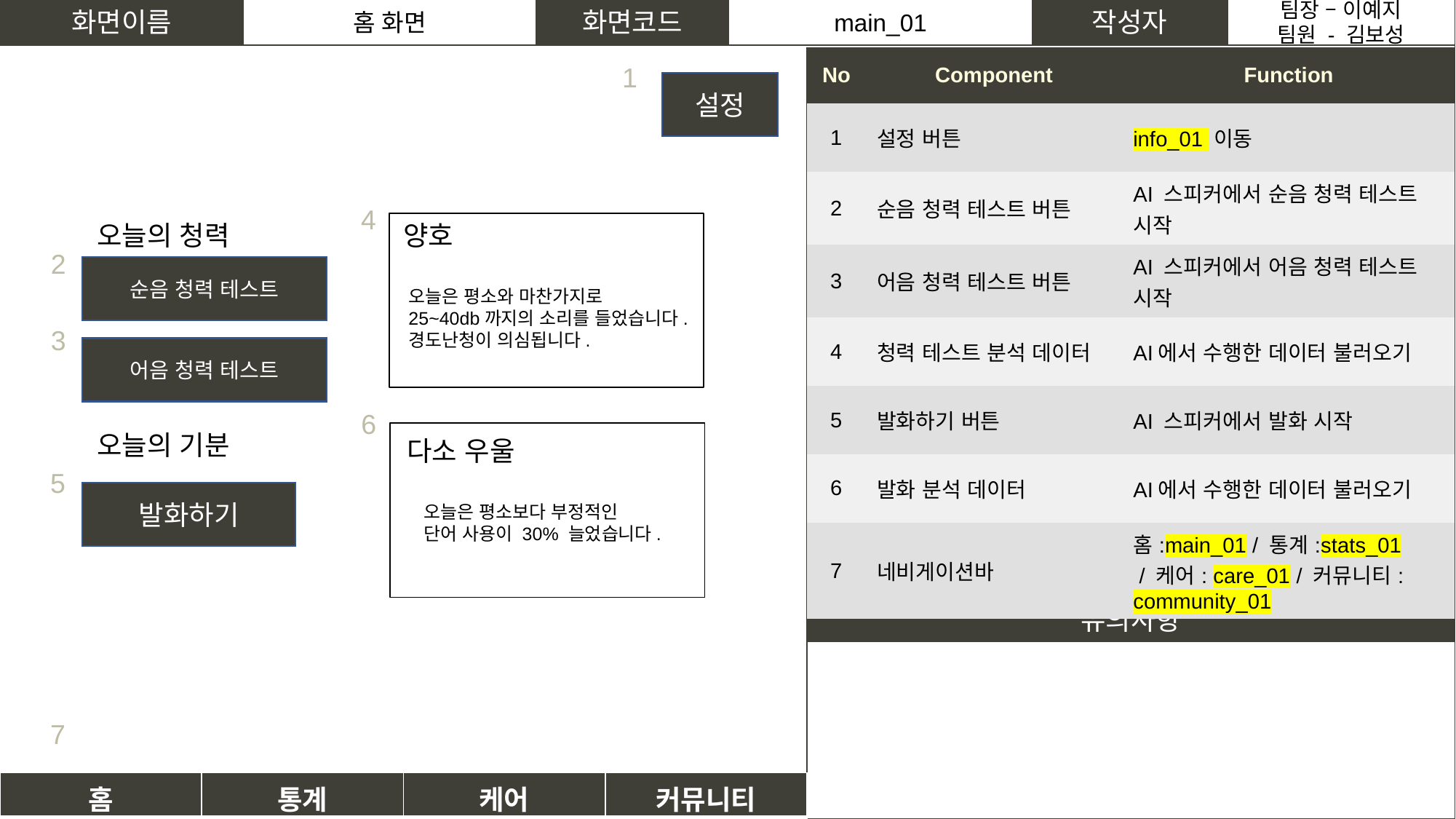

화면이름
홈 화면
화면코드
main_01
작성자
팀장 – 이예지
팀원 - 김보성
| No | Component | Function |
| --- | --- | --- |
| 1 | 설정 버튼 | info\_01 이동 |
| 2 | 순음 청력 테스트 버튼 | AI 스피커에서 순음 청력 테스트 시작 |
| 3 | 어음 청력 테스트 버튼 | AI 스피커에서 어음 청력 테스트 시작 |
| 4 | 청력 테스트 분석 데이터 | AI에서 수행한 데이터 불러오기 |
| 5 | 발화하기 버튼 | AI 스피커에서 발화 시작 |
| 6 | 발화 분석 데이터 | AI에서 수행한 데이터 불러오기 |
| 7 | 네비게이션바 | 홈:main\_01 / 통계:stats\_01 / 케어: care\_01 / 커뮤니티: community\_01 |
1
설정
4
양호
오늘의 청력

2
순음 청력 테스트
오늘은 평소와 마찬가지로
25~40db까지의 소리를 들었습니다.
경도난청이 의심됩니다.
3
어음 청력 테스트
6
오늘의 기분

다소 우울
5
발화하기
오늘은 평소보다 부정적인
단어 사용이 30% 늘었습니다.
유의사항

7
| 홈 | 통계 | 케어 | 커뮤니티 |
| --- | --- | --- | --- |